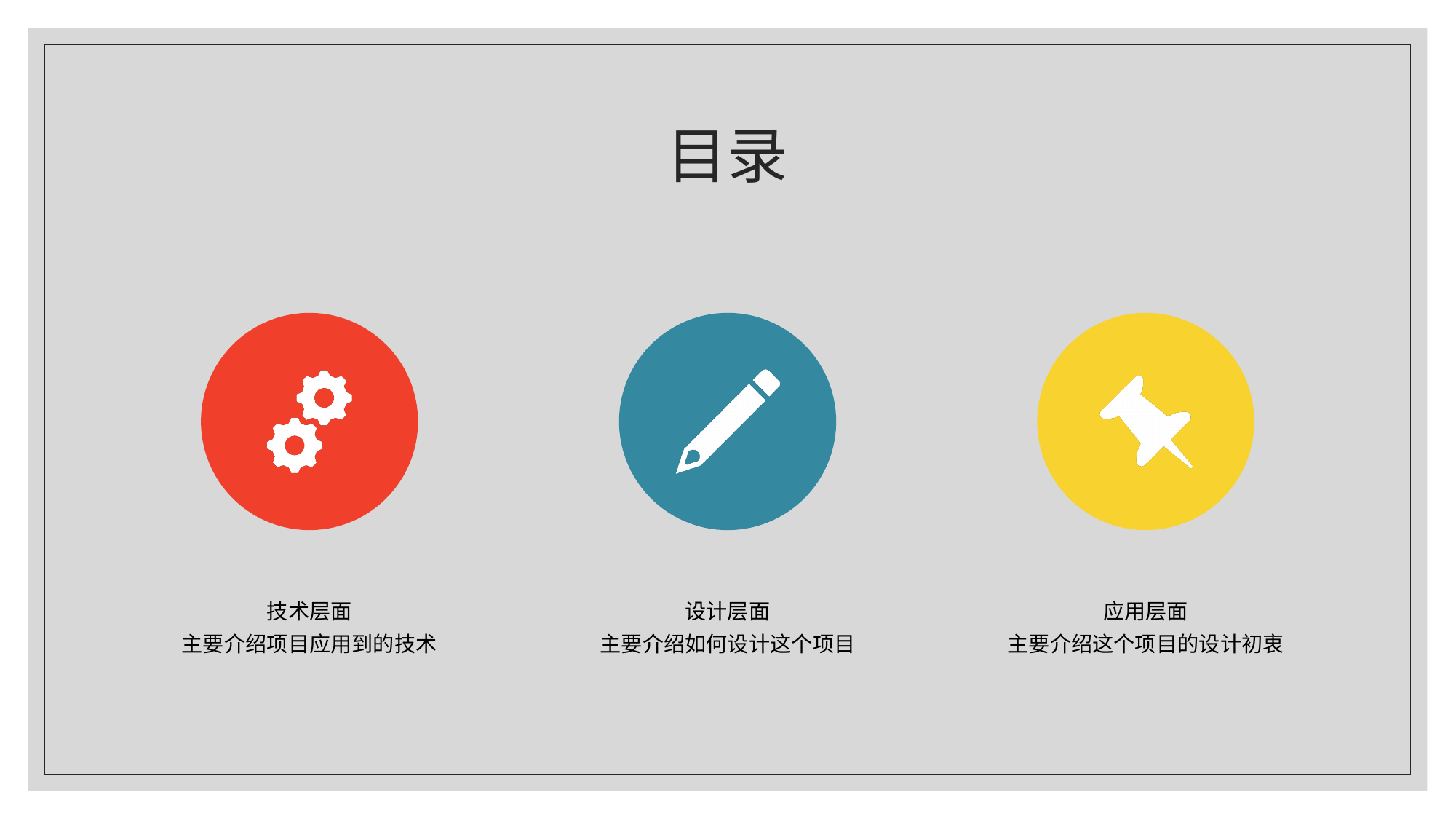

# 目录
技术层面
主要介绍项目应用到的技术
设计层面
主要介绍如何设计这个项目
应用层面
主要介绍这个项目的设计初衷